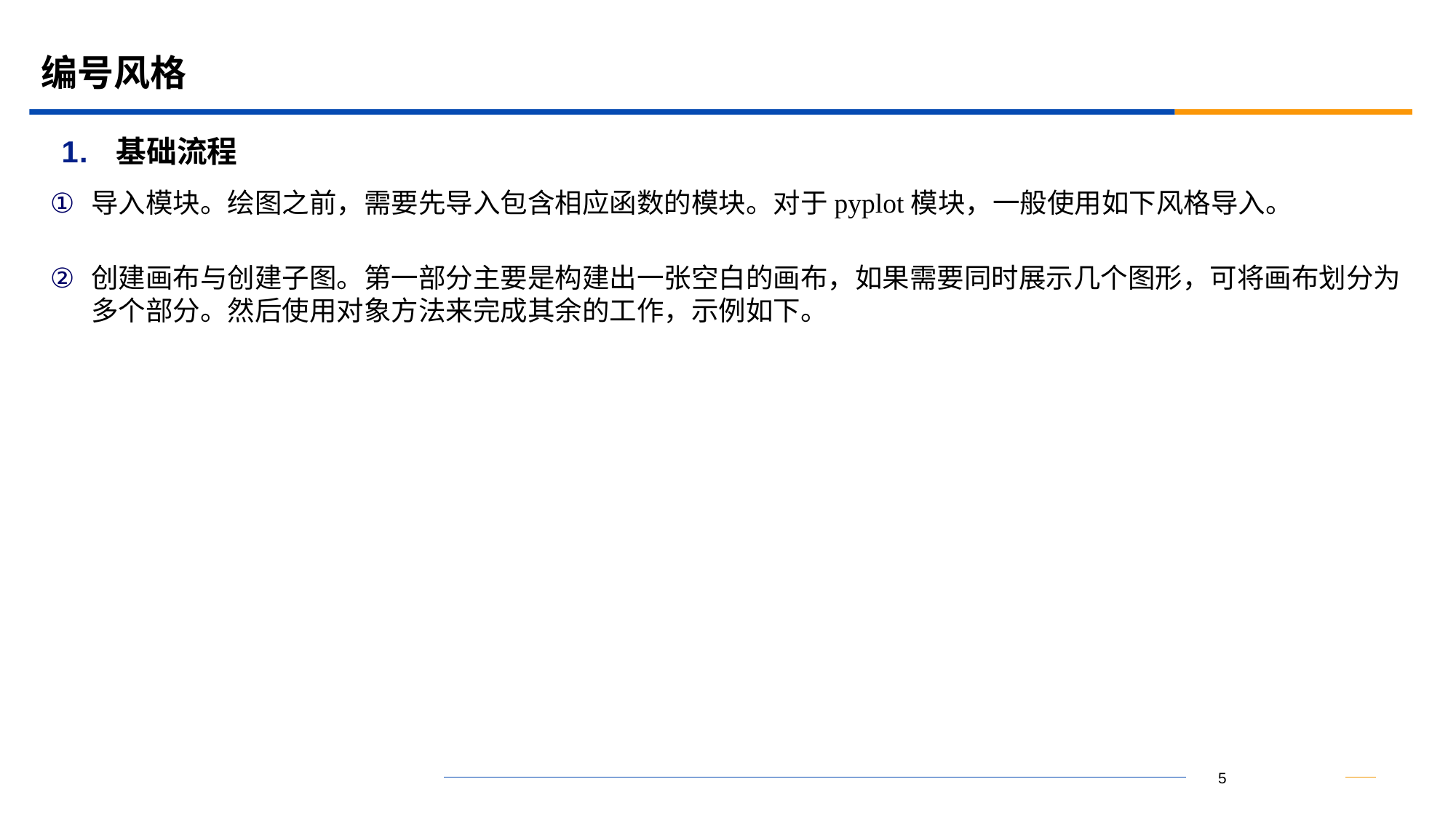

# 编号风格
基础流程
导入模块。绘图之前，需要先导入包含相应函数的模块。对于pyplot模块，一般使用如下风格导入。
创建画布与创建子图。第一部分主要是构建出一张空白的画布，如果需要同时展示几个图形，可将画布划分为多个部分。然后使用对象方法来完成其余的工作，示例如下。